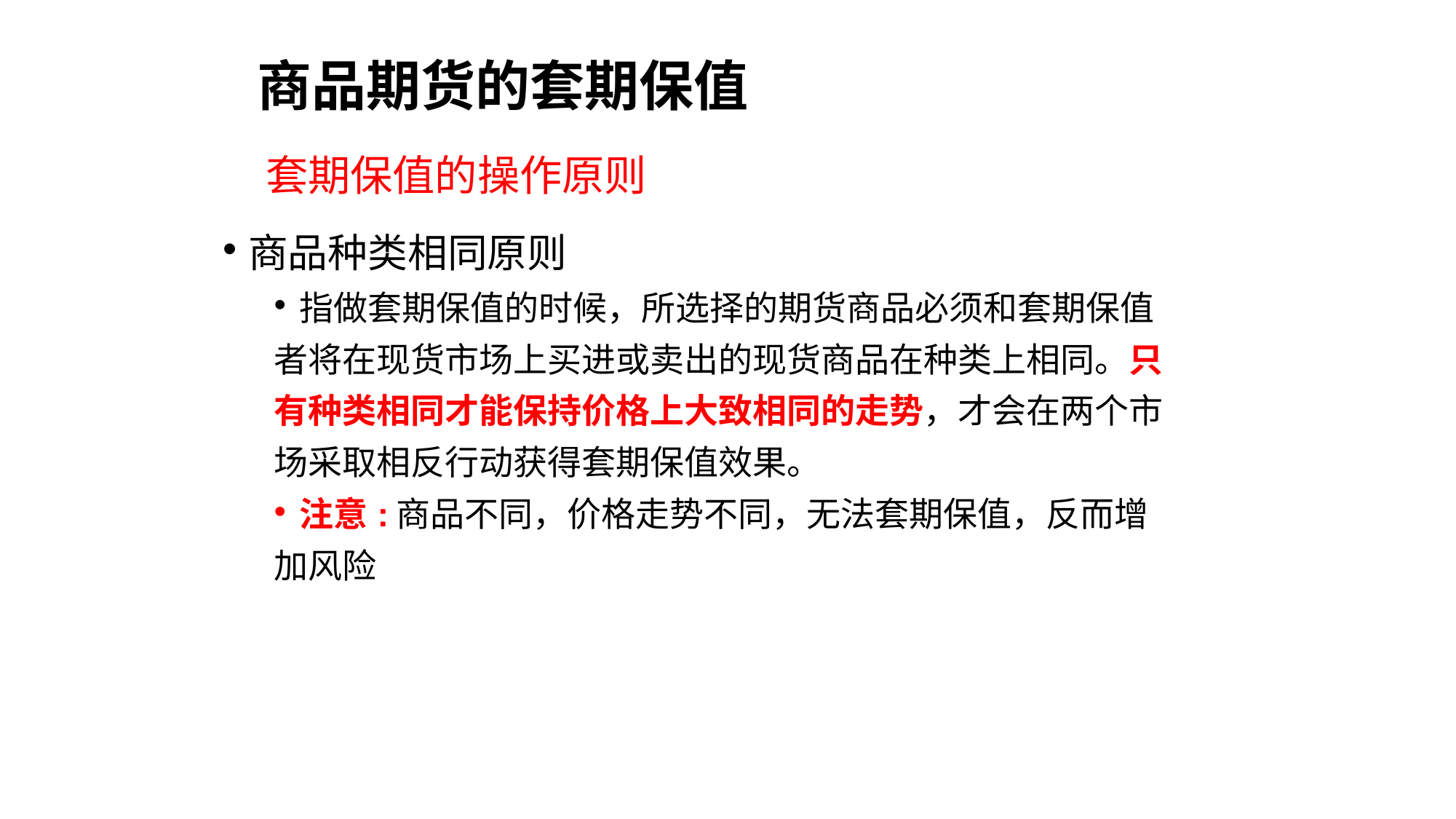

# 商品期货的套期保值
套期保值的操作原则
商品种类相同原则
指做套期保值的时候，所选择的期货商品必须和套期保值
者将在现货市场上买进或卖出的现货商品在种类上相同。只
有种类相同才能保持价格上大致相同的走势，才会在两个市
场采取相反行动获得套期保值效果。
注意:商品不同，价格走势不同，无法套期保值，反而增
加风险